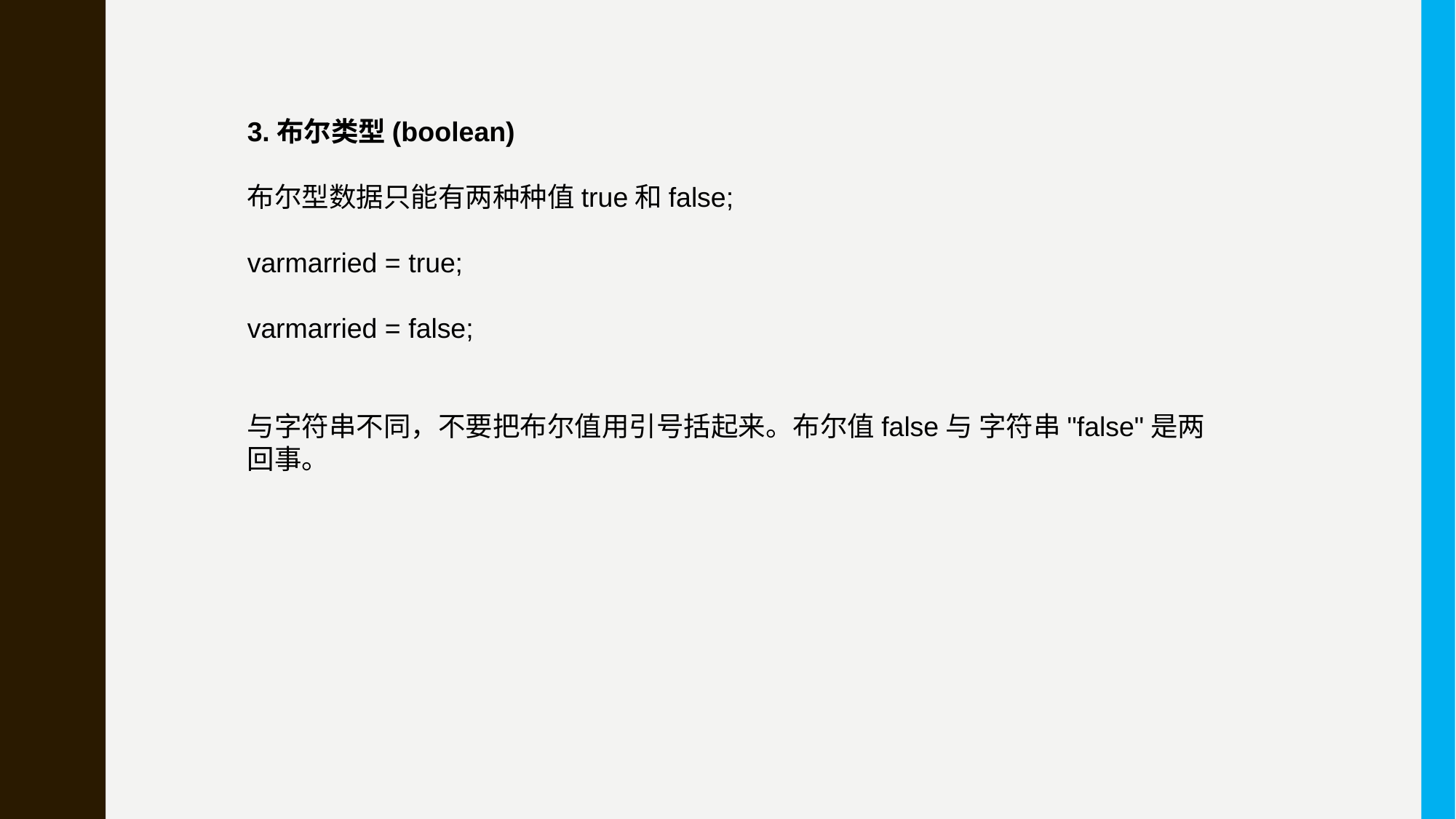

3.布尔类型(boolean)

布尔型数据只能有两种种值true和false;

varmarried = true;

varmarried = false;

与字符串不同，不要把布尔值用引号括起来。布尔值false与 字符串"false"是两回事。